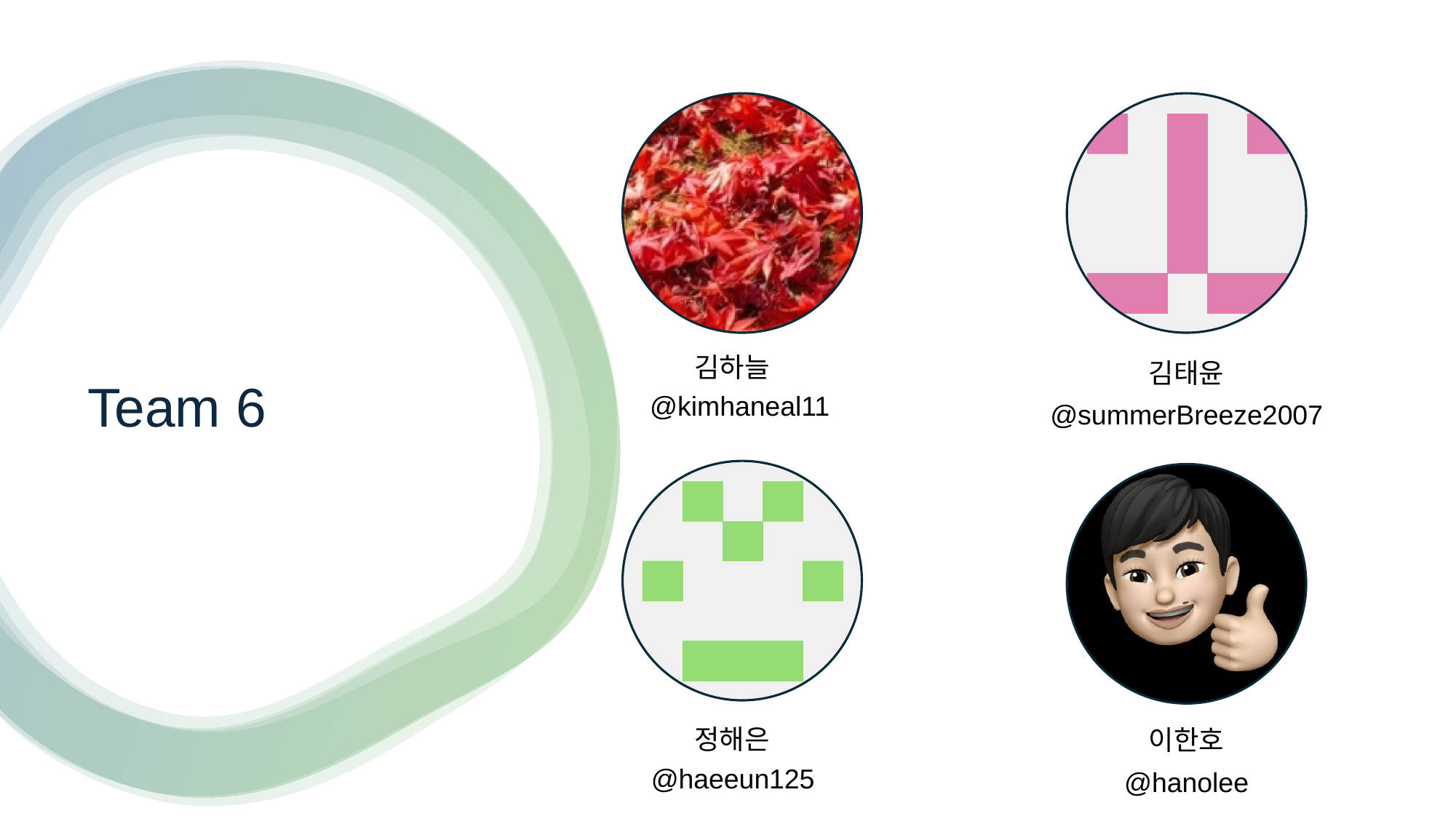

# Team 6
김하늘
김태윤
@kimhaneal11
@summerBreeze2007

정해은
이한호
@haeeun125
@hanolee